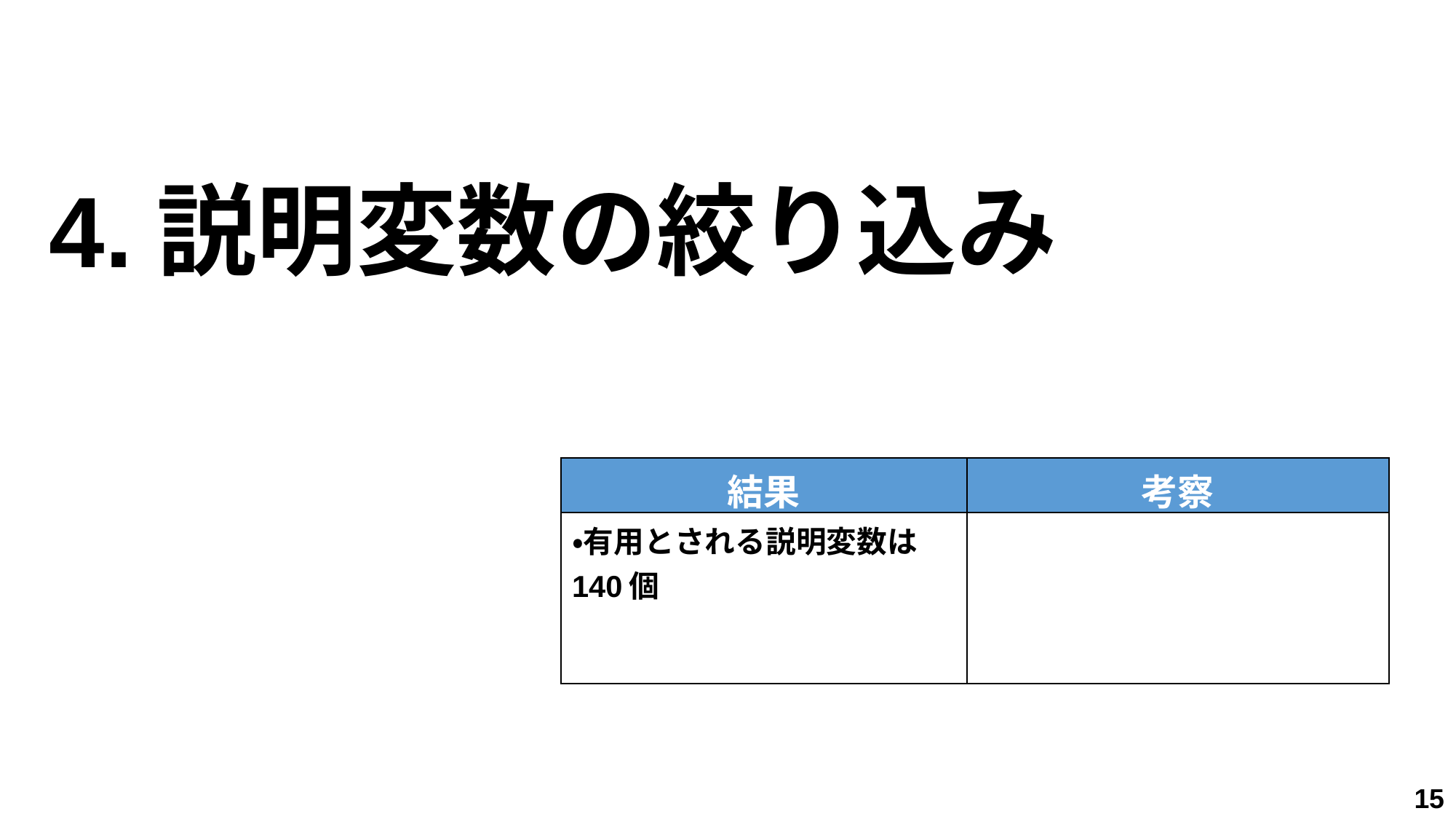

4.説明変数の絞り込み
| 結果 | 考察 |
| --- | --- |
| ・有用とされる説明変数は140個 |  |
15